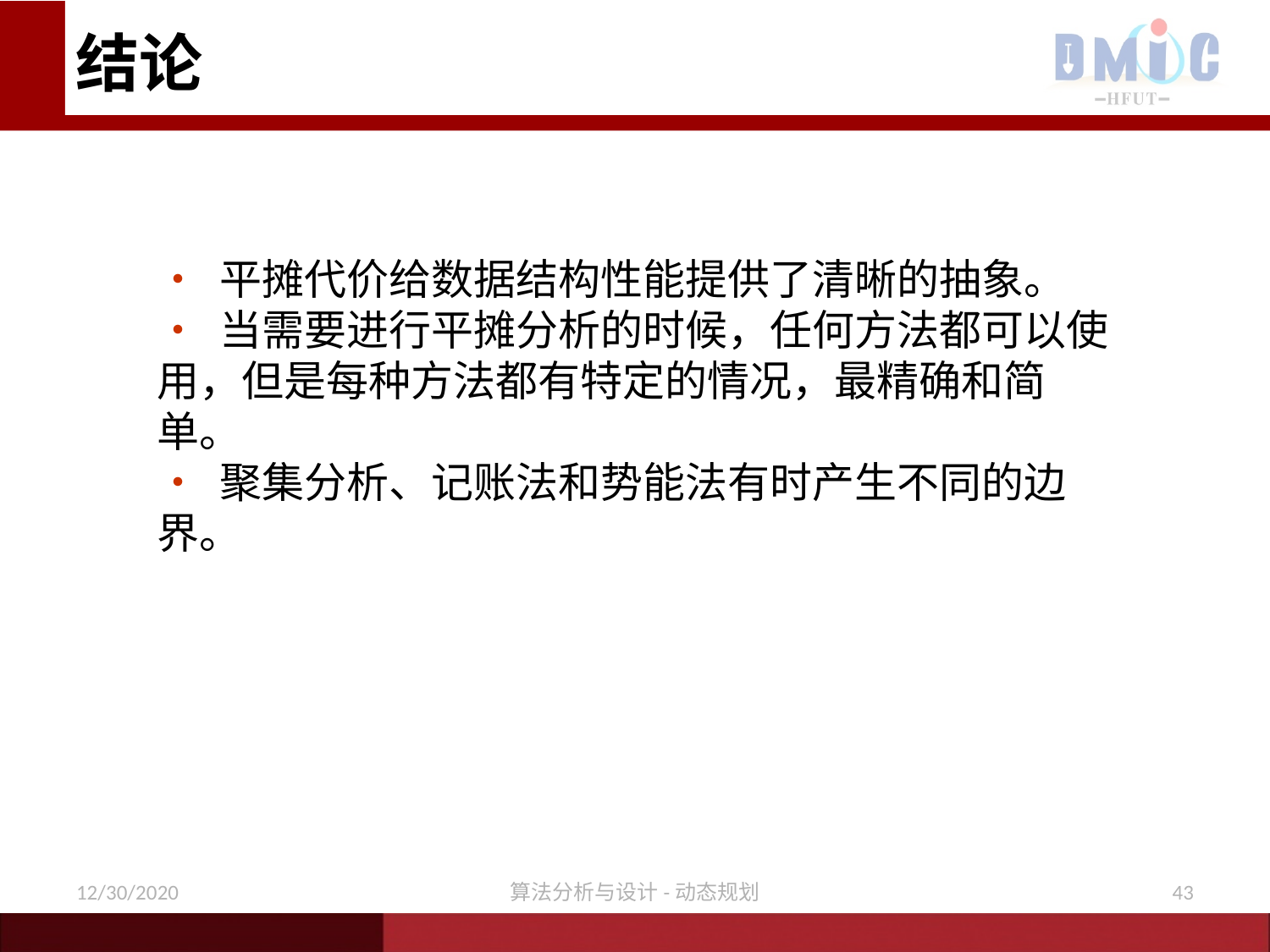

结论
• 平摊代价给数据结构性能提供了清晰的抽象。
• 当需要进行平摊分析的时候，任何方法都可以使用，但是每种方法都有特定的情况，最精确和简单。
• 聚集分析、记账法和势能法有时产生不同的边界。
12/30/2020
算法分析与设计-动态规划
43